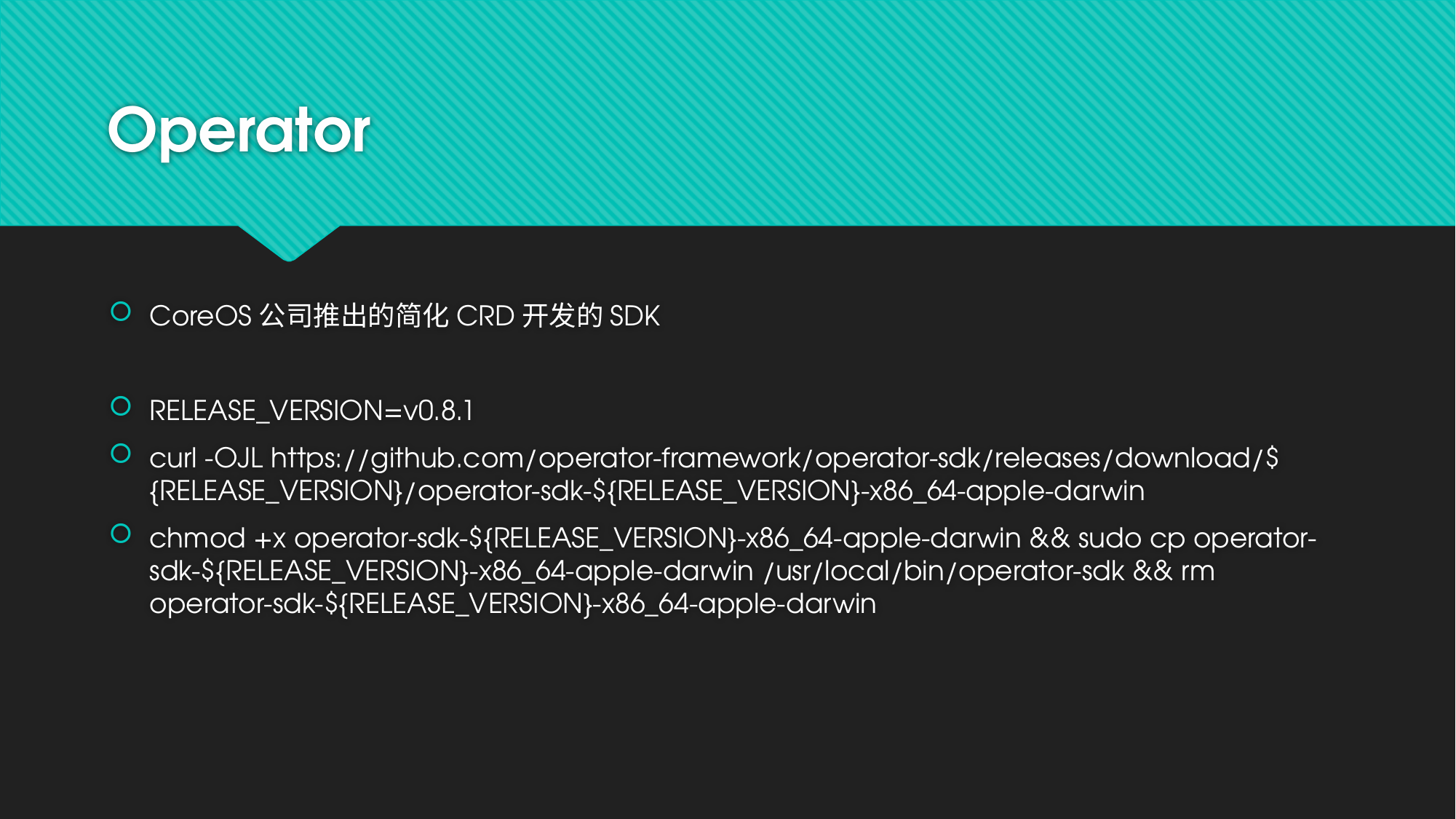

# Operator
CoreOS公司推出的简化CRD开发的SDK

RELEASE_VERSION=v0.8.1
curl -OJL https://github.com/operator-framework/operator-sdk/releases/download/${RELEASE_VERSION}/operator-sdk-${RELEASE_VERSION}-x86_64-apple-darwin
chmod +x operator-sdk-${RELEASE_VERSION}-x86_64-apple-darwin && sudo cp operator-sdk-${RELEASE_VERSION}-x86_64-apple-darwin /usr/local/bin/operator-sdk && rm operator-sdk-${RELEASE_VERSION}-x86_64-apple-darwin